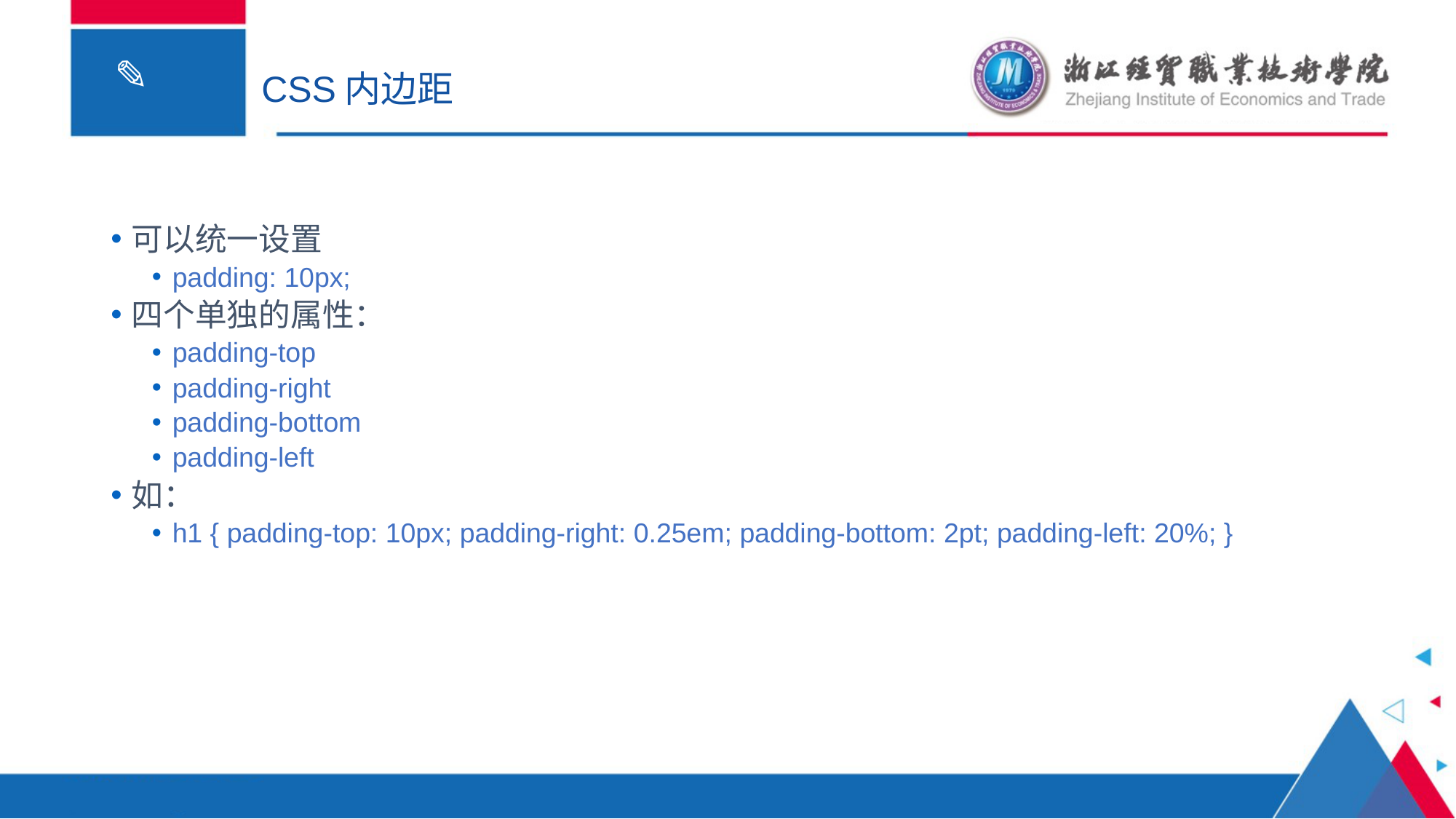

# CSS内边距

可以统一设置
padding: 10px;
四个单独的属性：
padding-top
padding-right
padding-bottom
padding-left
如：
h1 { padding-top: 10px; padding-right: 0.25em; padding-bottom: 2pt; padding-left: 20%; }